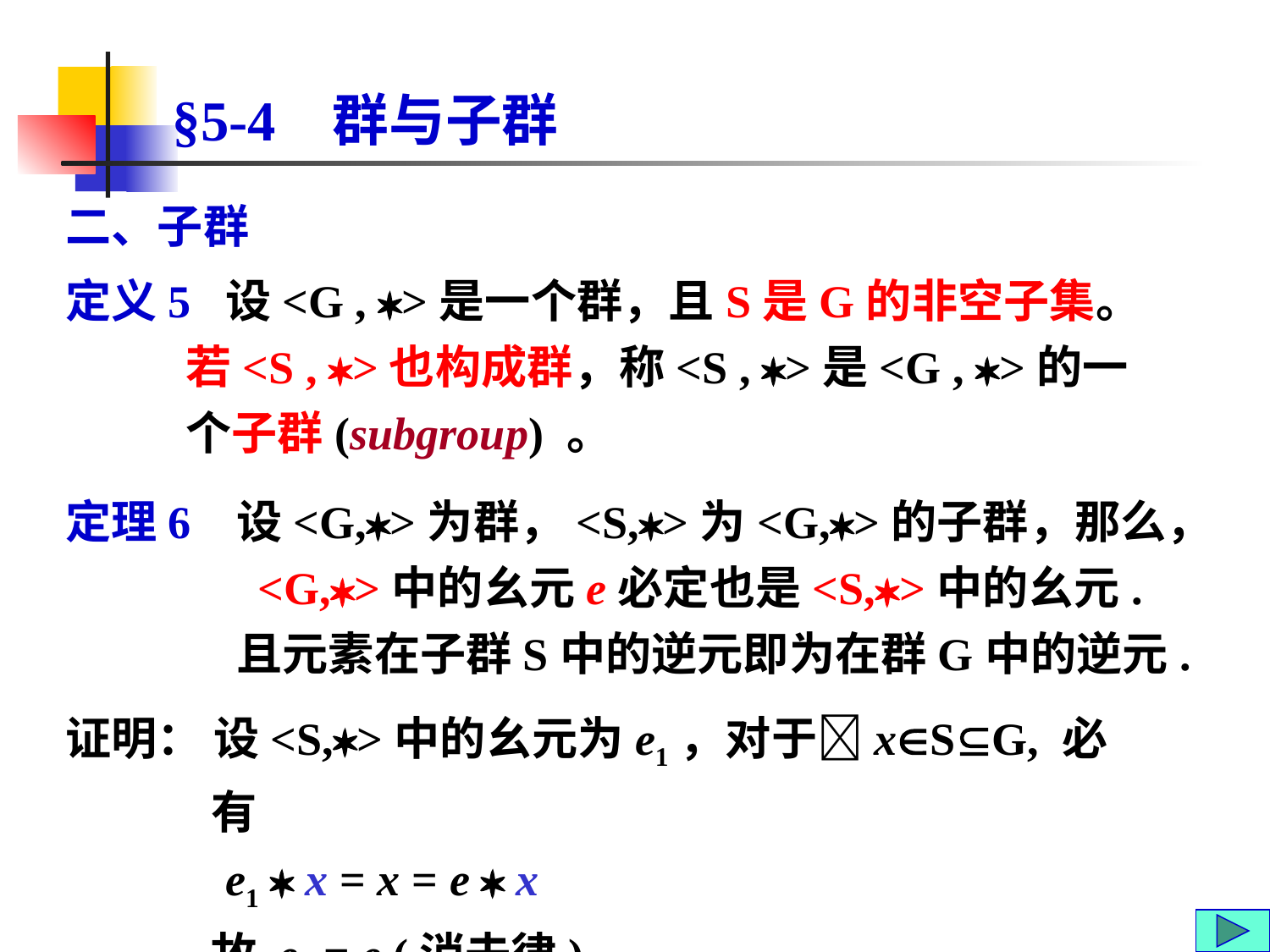

# §5-4   群与子群
二、子群
定义5  设<G , ∗>是一个群，且S是G的非空子集。若<S , ∗>也构成群，称<S , ∗>是<G , ∗>的一个子群(subgroup) 。

定理6   设<G,∗>为群，<S,∗>为<G,∗>的子群，那么， <G,∗>中的幺元e必定也是<S,∗>中的幺元. 且元素在子群S中的逆元即为在群G中的逆元.
证明： 设<S,∗>中的幺元为e1，对于∀x∈S⊆G, 必有
              e1 ∗ x = x = e ∗ x
             故 e1 = e (消去律)
35